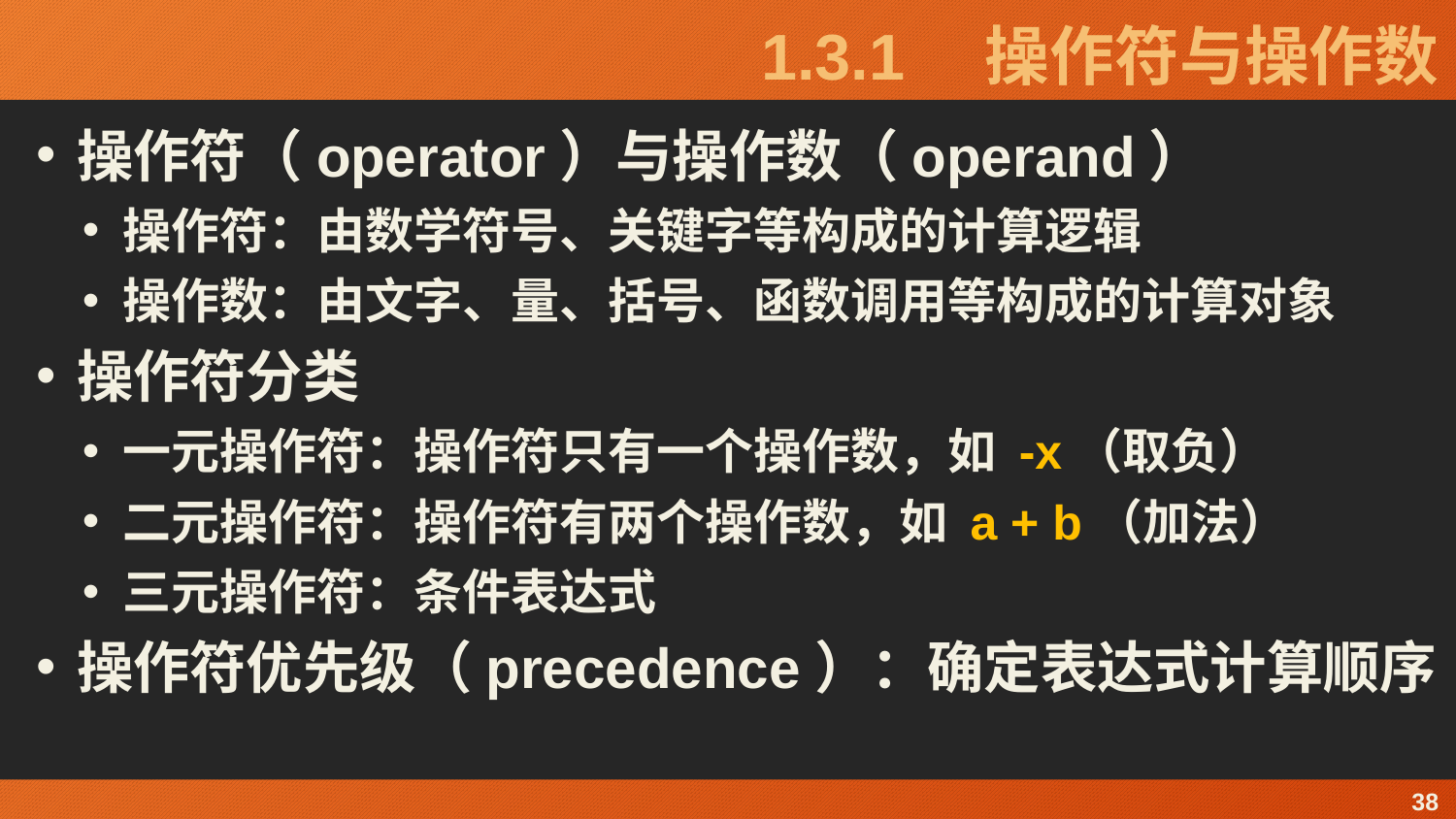

# 1.3.1　操作符与操作数
操作符（operator）与操作数（operand）
操作符：由数学符号、关键字等构成的计算逻辑
操作数：由文字、量、括号、函数调用等构成的计算对象
操作符分类
一元操作符：操作符只有一个操作数，如 -x（取负）
二元操作符：操作符有两个操作数，如 a + b（加法）
三元操作符：条件表达式
操作符优先级（precedence）：确定表达式计算顺序
38